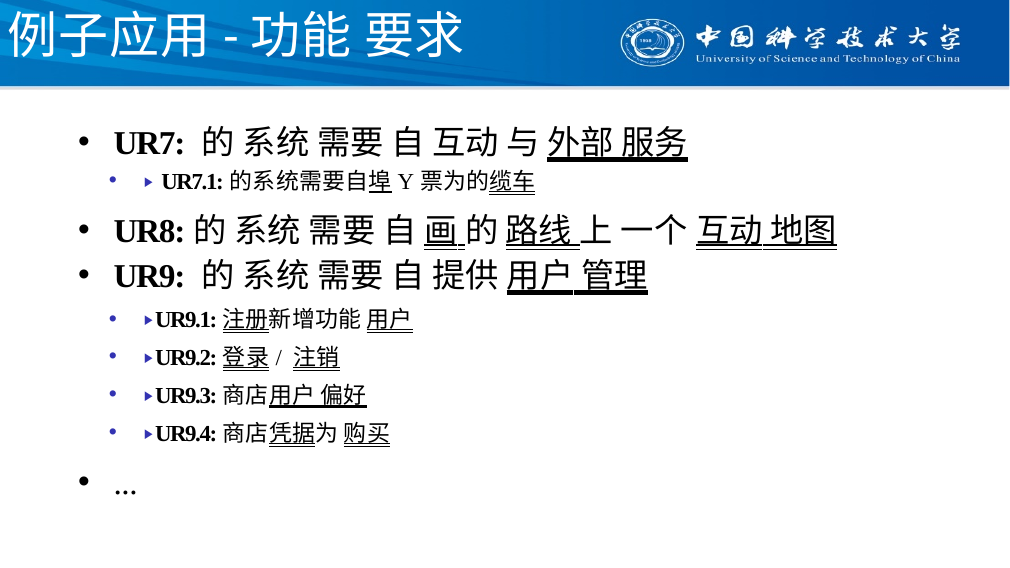

# 例子应用-功能 要求
UR7: 的 系统 需要 自 互动 与 外部 服务
▶ UR7.1:的系统需要自埠Y票为的缆车
UR8:的 系统 需要 自 画 的 路线 上 一个 互动 地图
UR9: 的 系统 需要 自 提供 用户 管理
▶UR9.1:注册新增功能 用户
▶UR9.2:登录/ 注销
▶UR9.3:商店用户 偏好
▶UR9.4:商店凭据为 购买
...